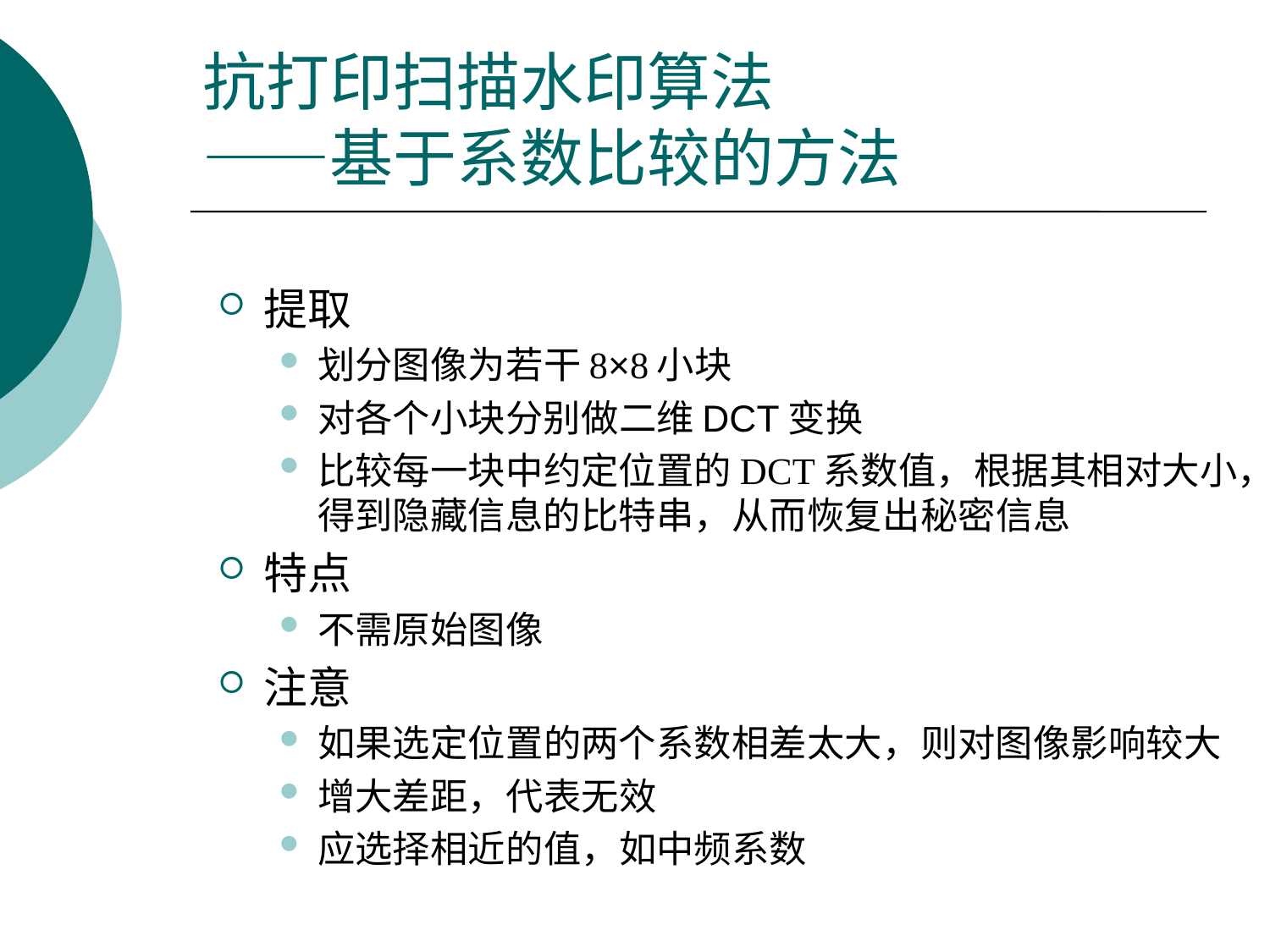

# 抗打印扫描水印算法 ——基于系数比较的方法
提取
划分图像为若干8×8小块
对各个小块分别做二维DCT变换
比较每一块中约定位置的DCT系数值，根据其相对大小，得到隐藏信息的比特串，从而恢复出秘密信息
特点
不需原始图像
注意
如果选定位置的两个系数相差太大，则对图像影响较大
增大差距，代表无效
应选择相近的值，如中频系数